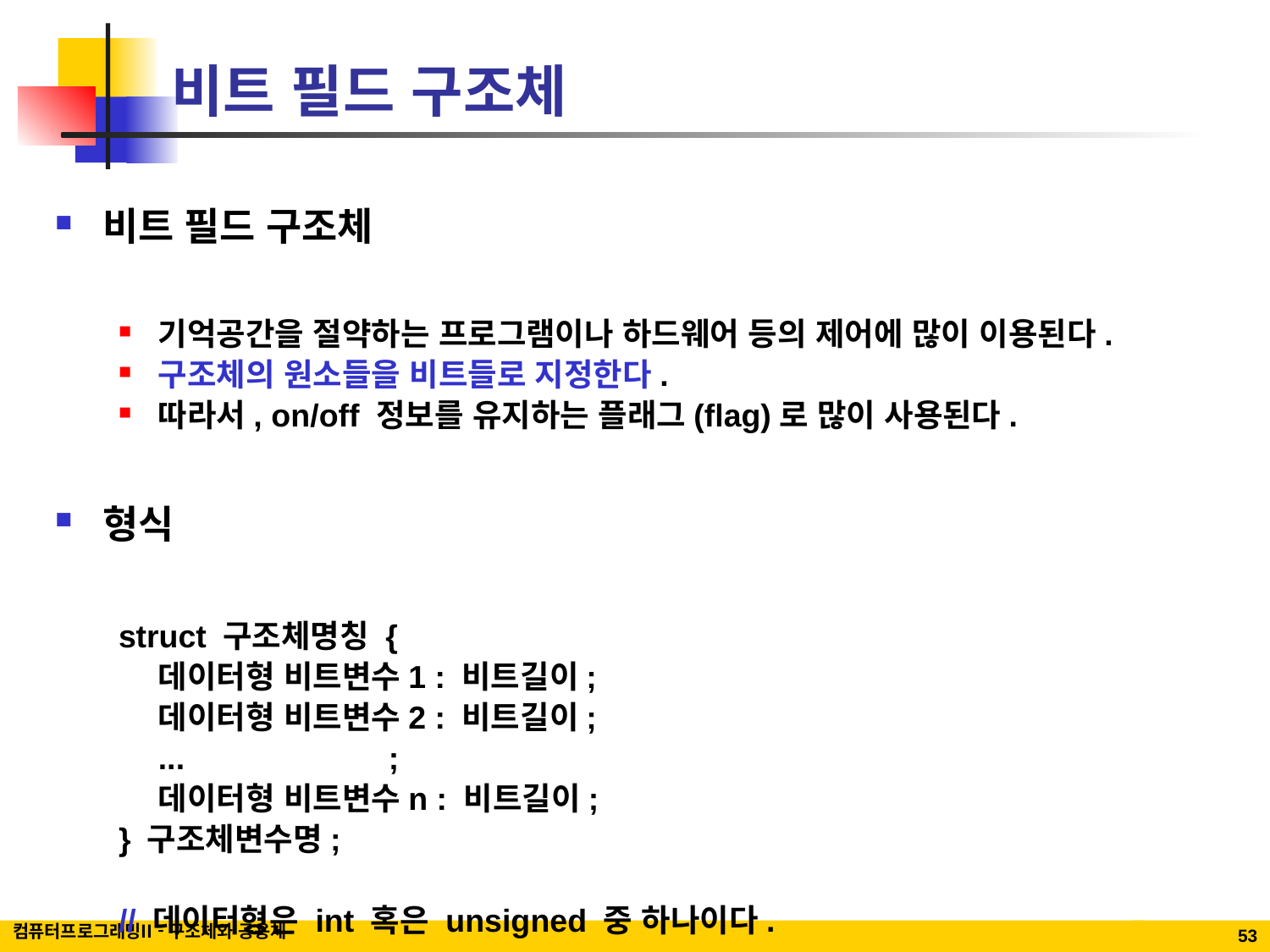

# 비트 필드 구조체
비트 필드 구조체

기억공간을 절약하는 프로그램이나 하드웨어 등의 제어에 많이 이용된다.
구조체의 원소들을 비트들로 지정한다.
따라서, on/off 정보를 유지하는 플래그(flag)로 많이 사용된다.

형식

struct 구조체명칭 {
	데이터형 비트변수1 : 비트길이;
	데이터형 비트변수2 : 비트길이;
	...                       ;
	데이터형 비트변수n : 비트길이;
} 구조체변수명;

// 데이터형은 int 혹은 unsigned 중 하나이다.
컴퓨터프로그래밍II - 구조체와 공용체
53